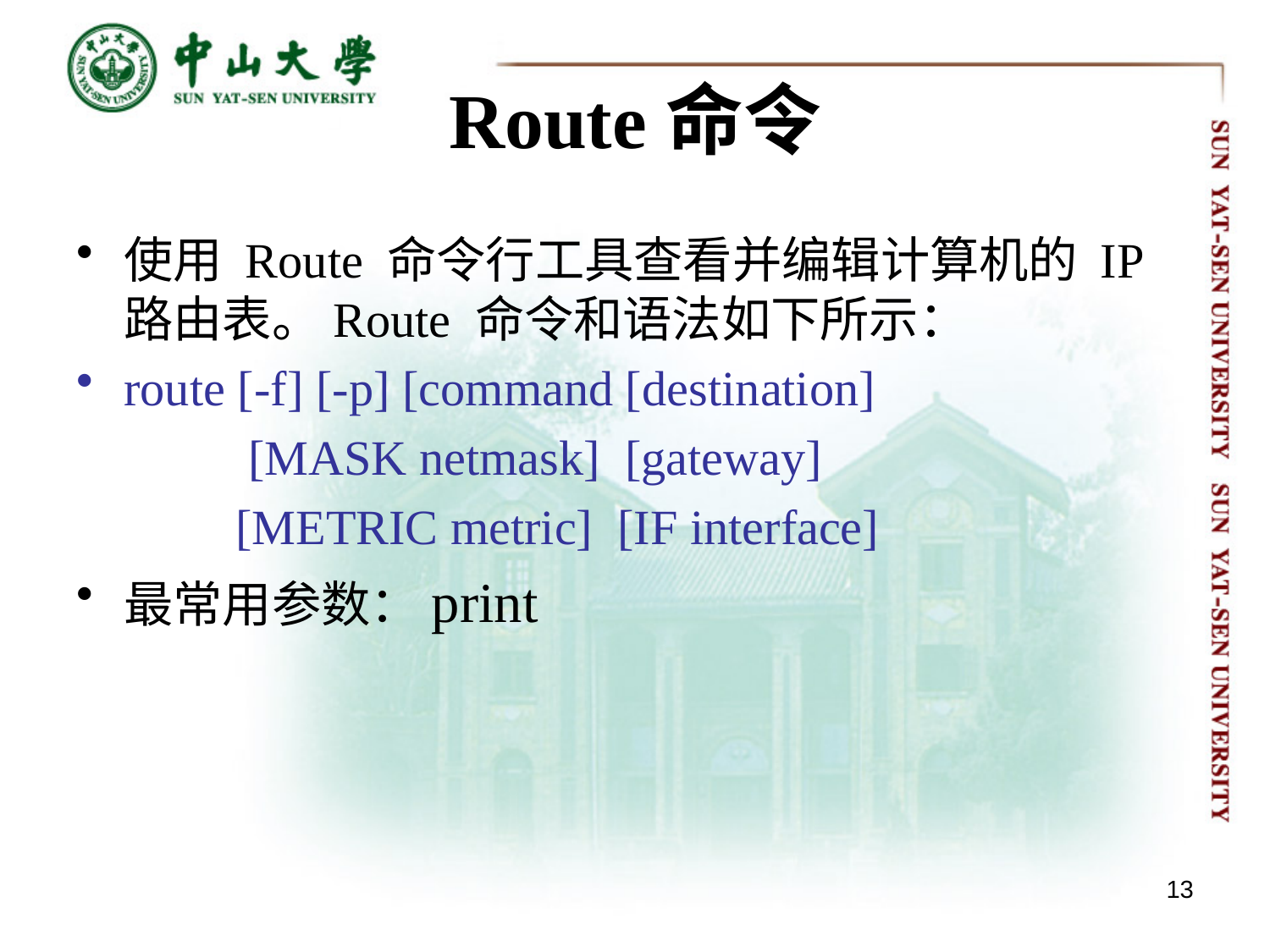

# Route命令
使用 Route 命令行工具查看并编辑计算机的 IP 路由表。Route 命令和语法如下所示：
route [-f] [-p] [command [destination]
              [MASK netmask]  [gateway]
             [METRIC metric]  [IF interface]
最常用参数：print

13